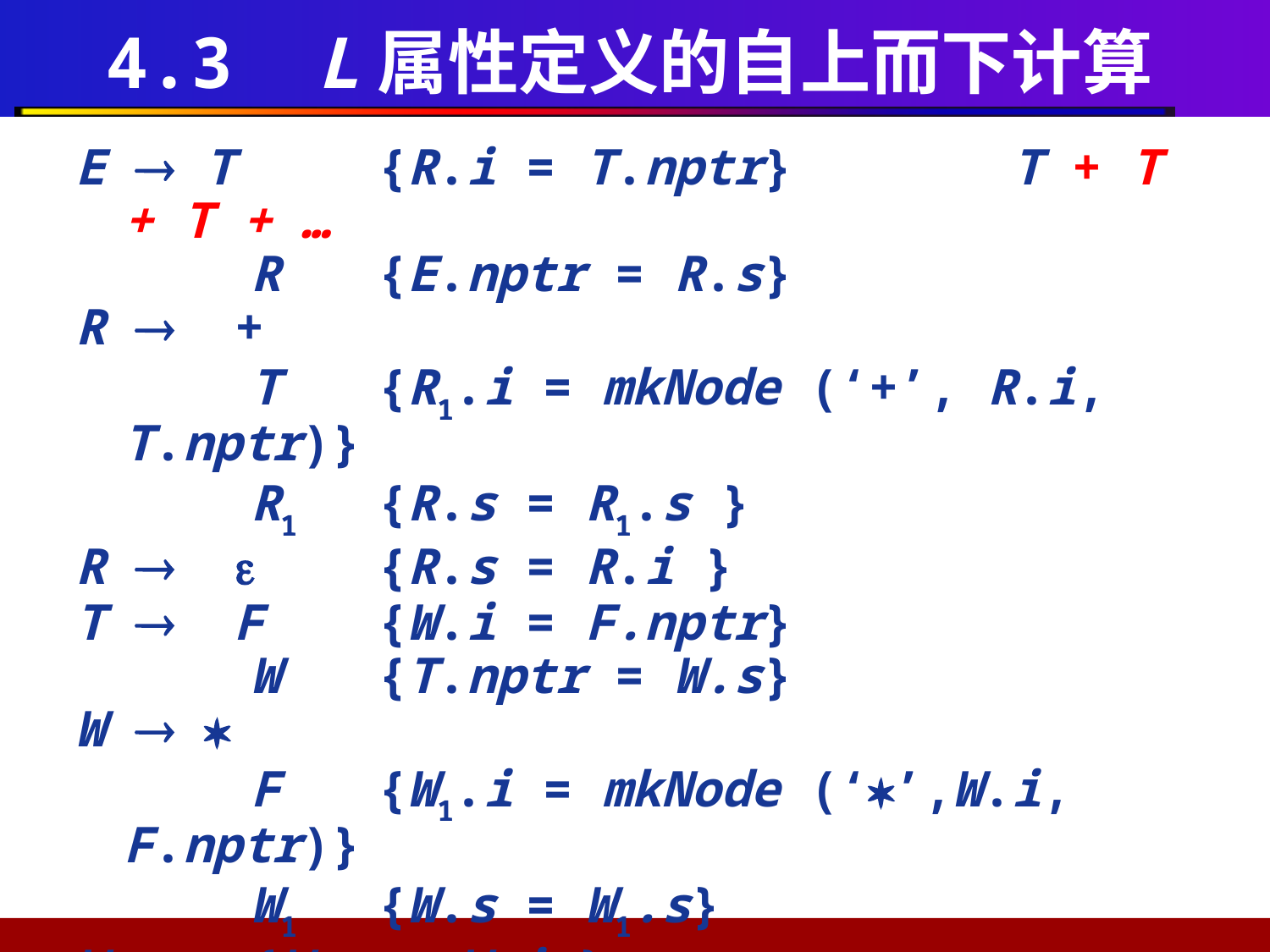

# 4.3  L属性定义的自上而下计算
E → T 	{R.i = T.nptr}	  	T + T + T + …
		R	{E.nptr = R.s}
R →  +
		T	{R1.i = mkNode (‘+’, R.i, T.nptr)}
		R1	{R.s = R1.s }
R →  ε 	{R.s = R.i }
T →  F 	{W.i = F.nptr}
		W	{T.nptr = W.s}
W → ∗
		F	{W1.i = mkNode (‘∗’,W.i, F.nptr)}
		W1	{W.s = W1.s}
W → ε	{W.s = W.i }
	F 产生式部分不再给出